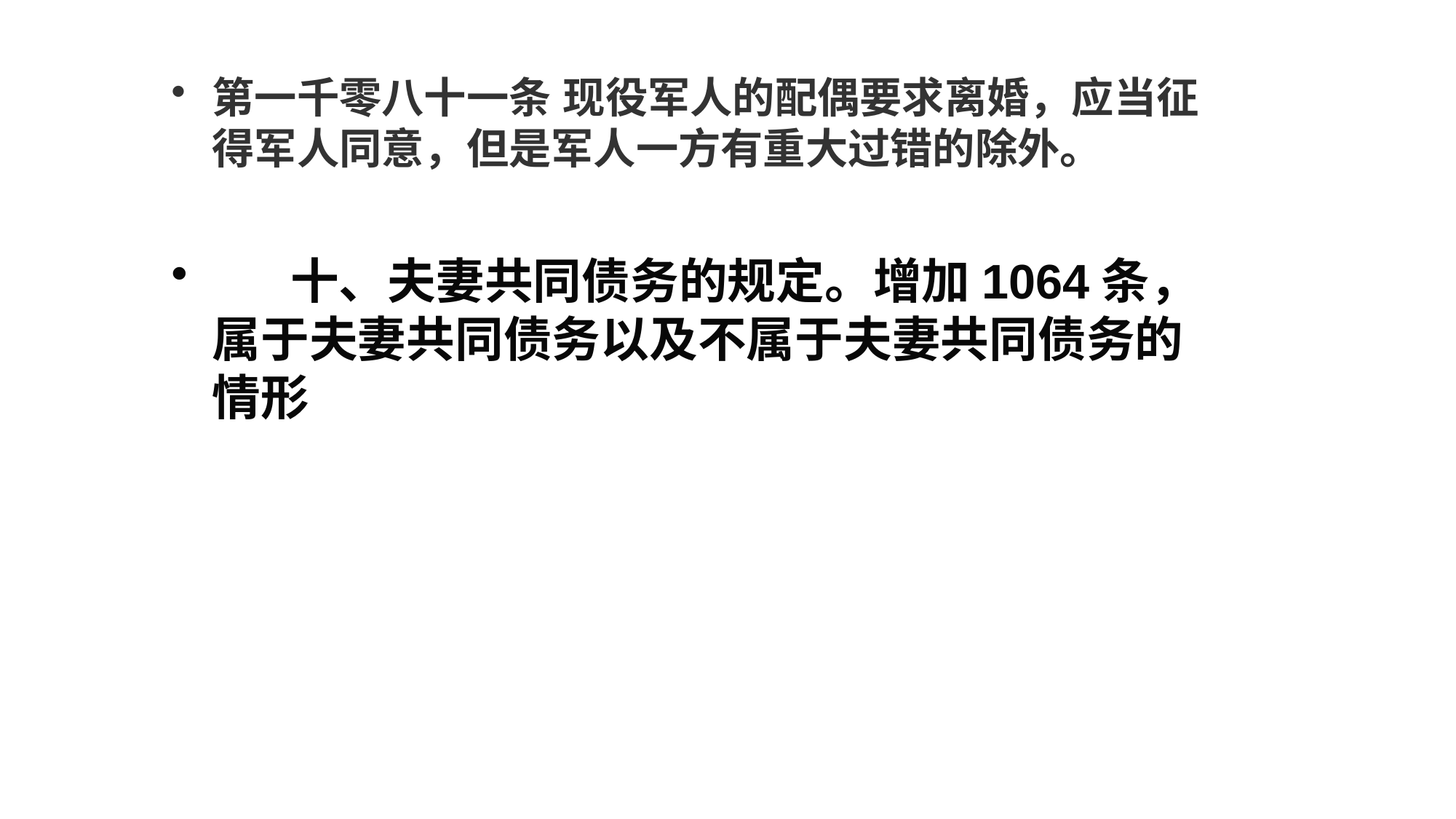

第一千零八十一条 现役军人的配偶要求离婚，应当征得军人同意，但是军人一方有重大过错的除外。

      十、夫妻共同债务的规定。增加1064条，属于夫妻共同债务以及不属于夫妻共同债务的情形